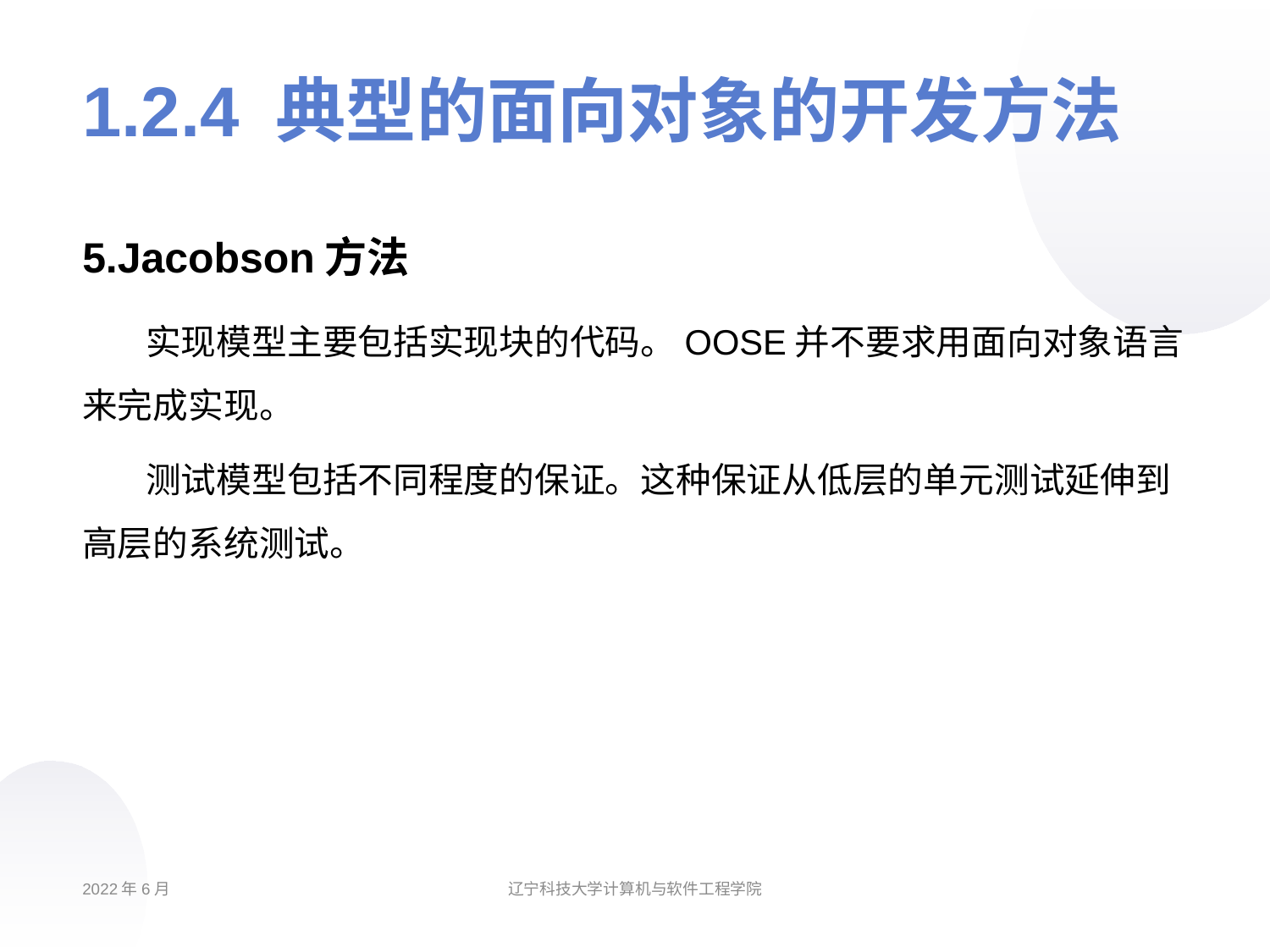

# 1.2.4 典型的面向对象的开发方法
5.Jacobson方法
实现模型主要包括实现块的代码。OOSE并不要求用面向对象语言来完成实现。
测试模型包括不同程度的保证。这种保证从低层的单元测试延伸到高层的系统测试。

2022年6月
辽宁科技大学计算机与软件工程学院
149